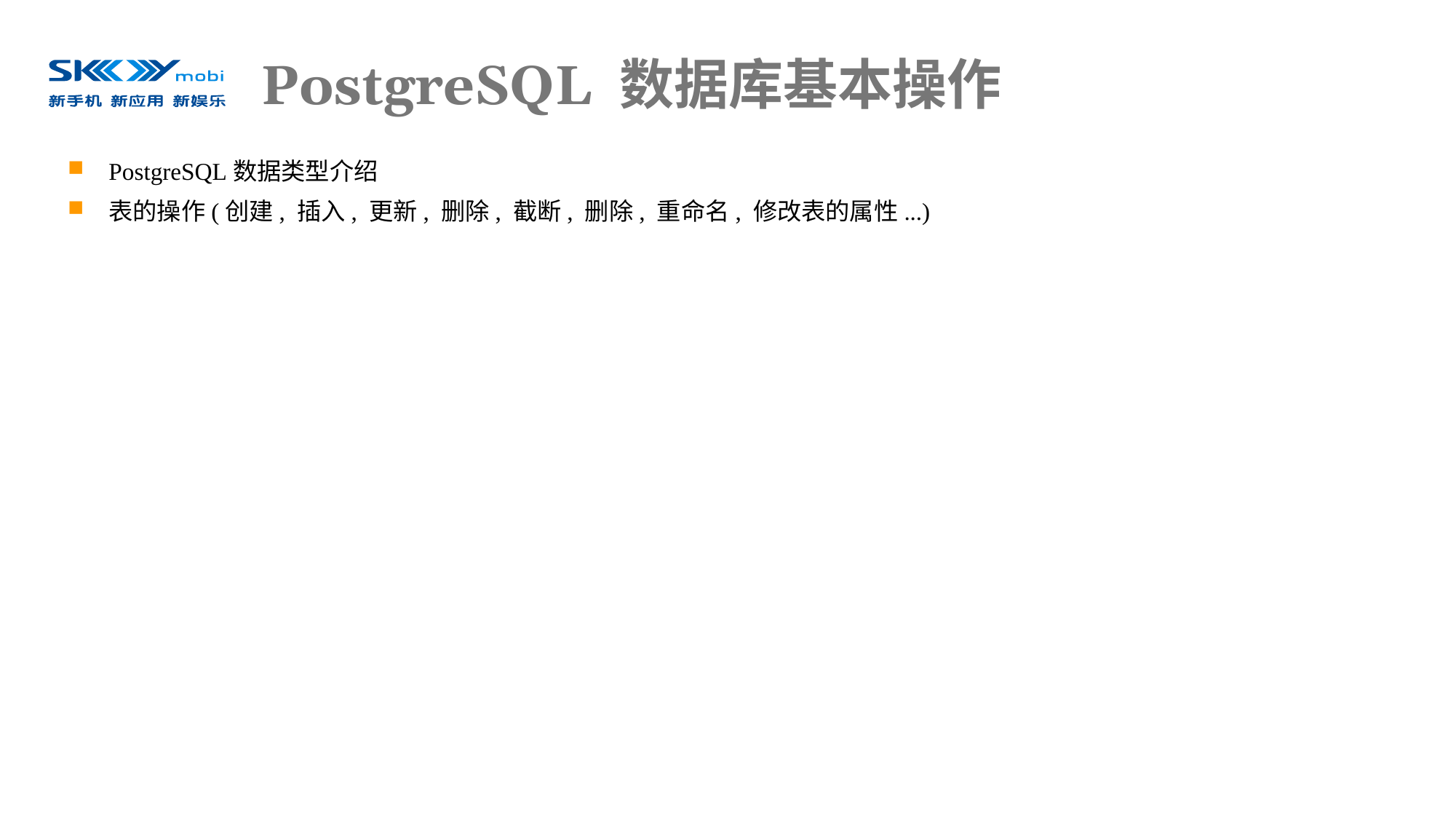

# PostgreSQL 数据库基本操作
PostgreSQL数据类型介绍
表的操作(创建, 插入, 更新, 删除, 截断, 删除, 重命名, 修改表的属性...)